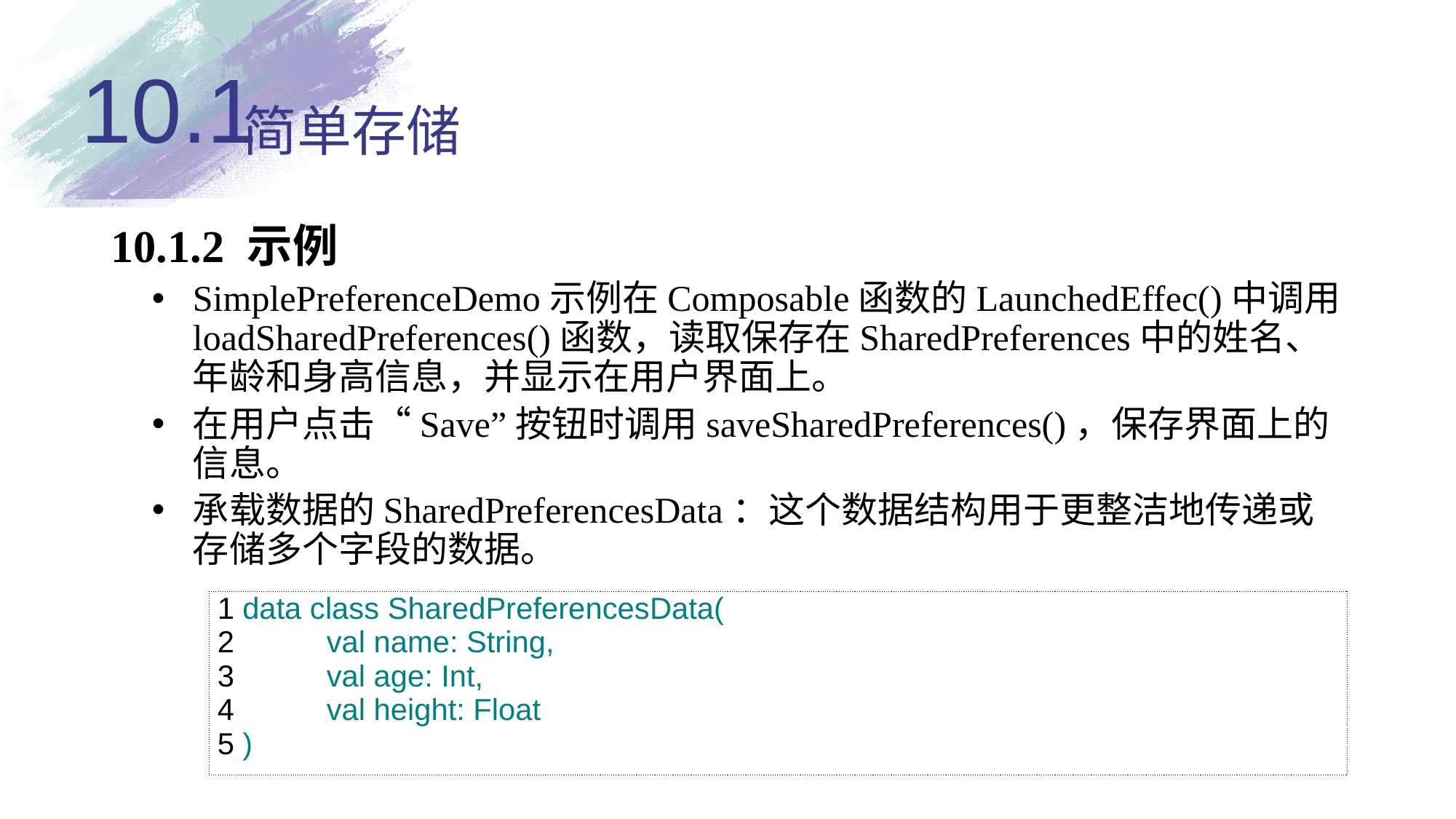

10.1
# 简单存储
10.1.2 示例
SimplePreferenceDemo示例在Composable函数的LaunchedEffec()中调用loadSharedPreferences()函数，读取保存在SharedPreferences中的姓名、年龄和身高信息，并显示在用户界面上。
在用户点击“Save”按钮时调用saveSharedPreferences()，保存界面上的信息。
承载数据的SharedPreferencesData：这个数据结构用于更整洁地传递或存储多个字段的数据。
| 1 data class SharedPreferencesData( 2  val name: String, 3  val age: Int, 4  val height: Float 5 ) |
| --- |